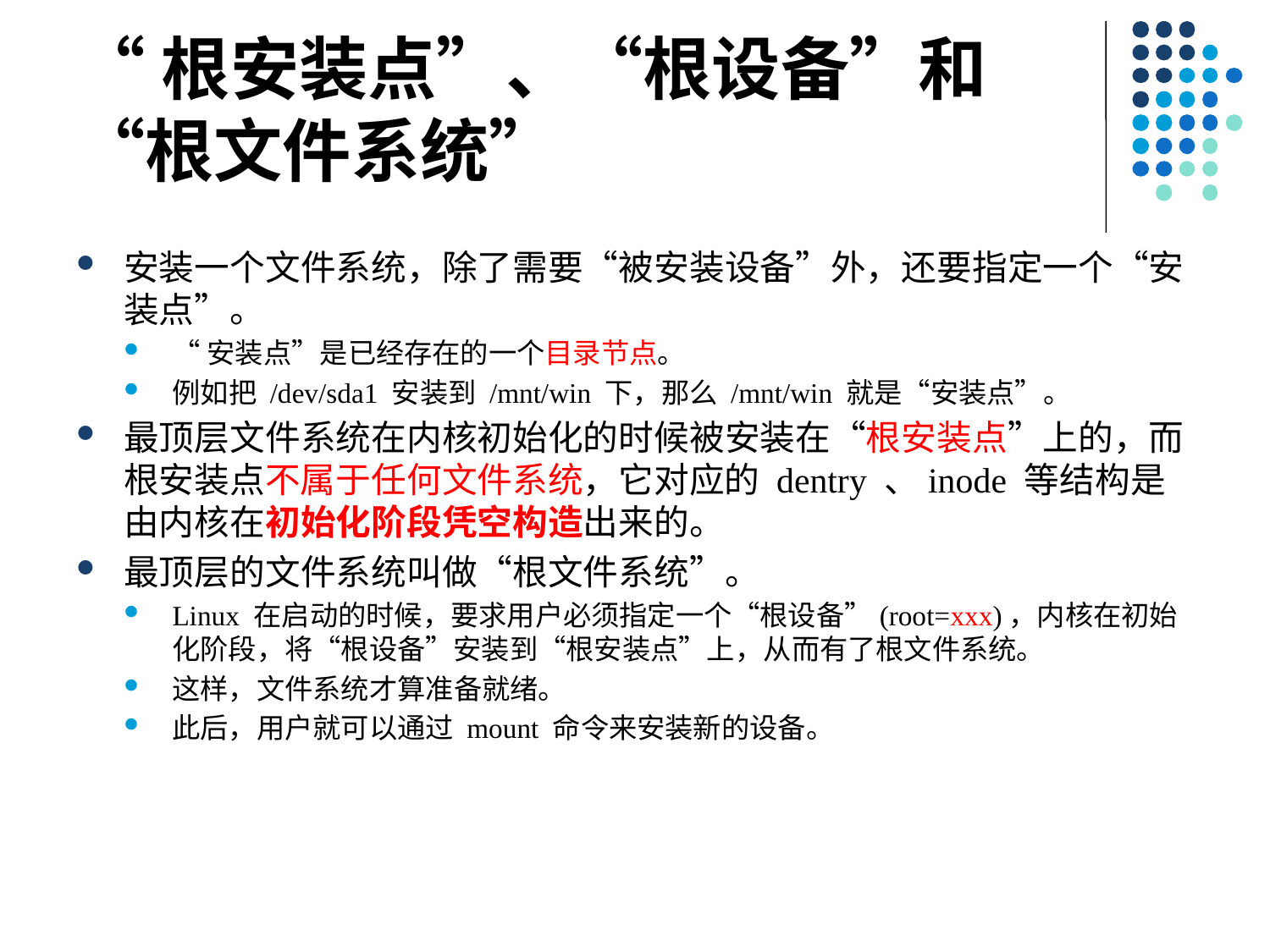

# “根安装点”、“根设备”和“根文件系统”
安装一个文件系统，除了需要“被安装设备”外，还要指定一个“安装点”。
“安装点”是已经存在的一个目录节点。
例如把 /dev/sda1 安装到 /mnt/win 下，那么 /mnt/win 就是“安装点”。
最顶层文件系统在内核初始化的时候被安装在“根安装点”上的，而根安装点不属于任何文件系统，它对应的 dentry 、inode 等结构是由内核在初始化阶段凭空构造出来的。
最顶层的文件系统叫做“根文件系统”。
Linux 在启动的时候，要求用户必须指定一个“根设备”(root=xxx)，内核在初始化阶段，将“根设备”安装到“根安装点”上，从而有了根文件系统。
这样，文件系统才算准备就绪。
此后，用户就可以通过 mount 命令来安装新的设备。